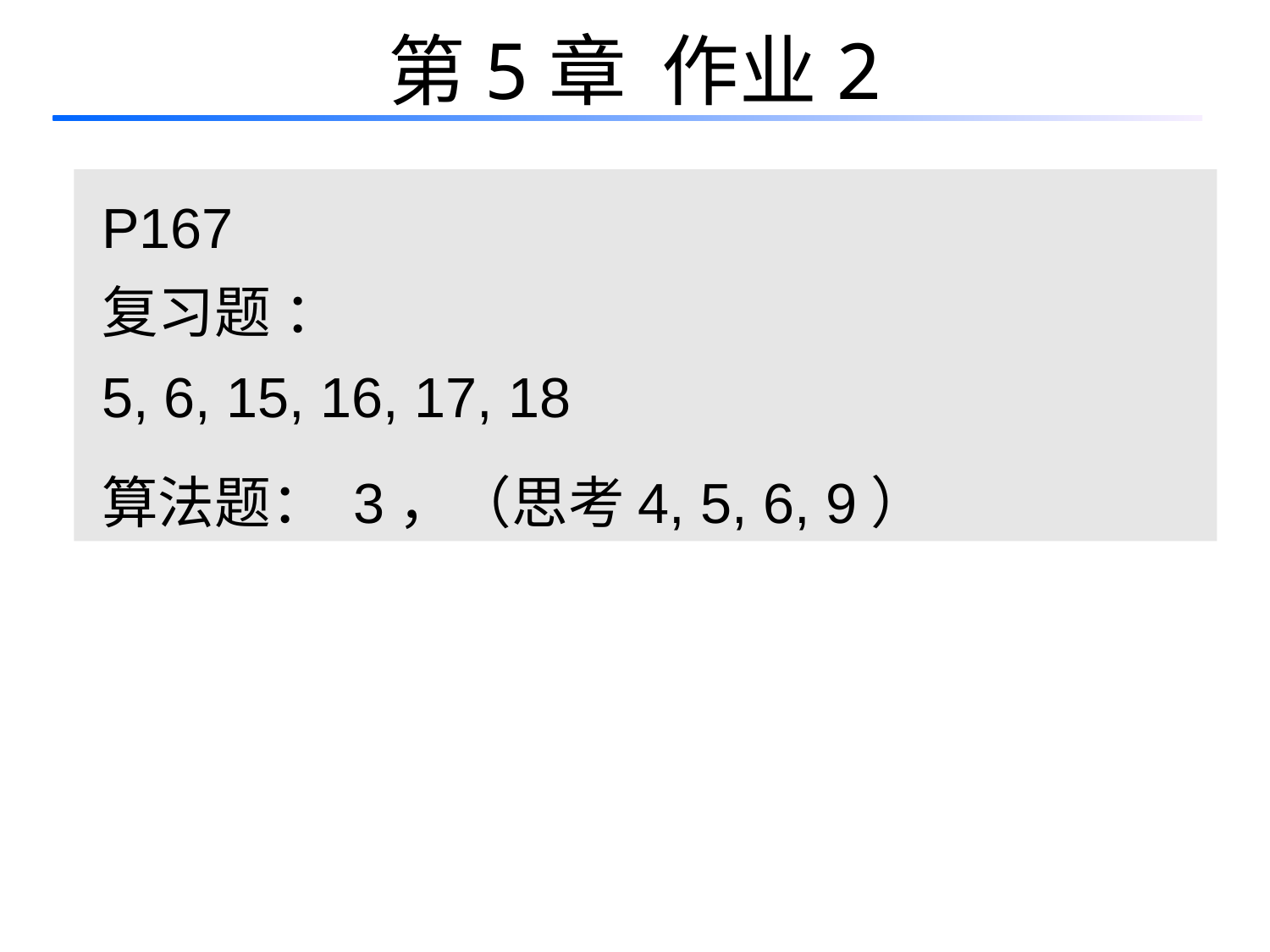

# 第5章  作业2

P167
复习题 ：
5, 6, 15, 16, 17, 18
算法题： 3，（思考4, 5, 6, 9）